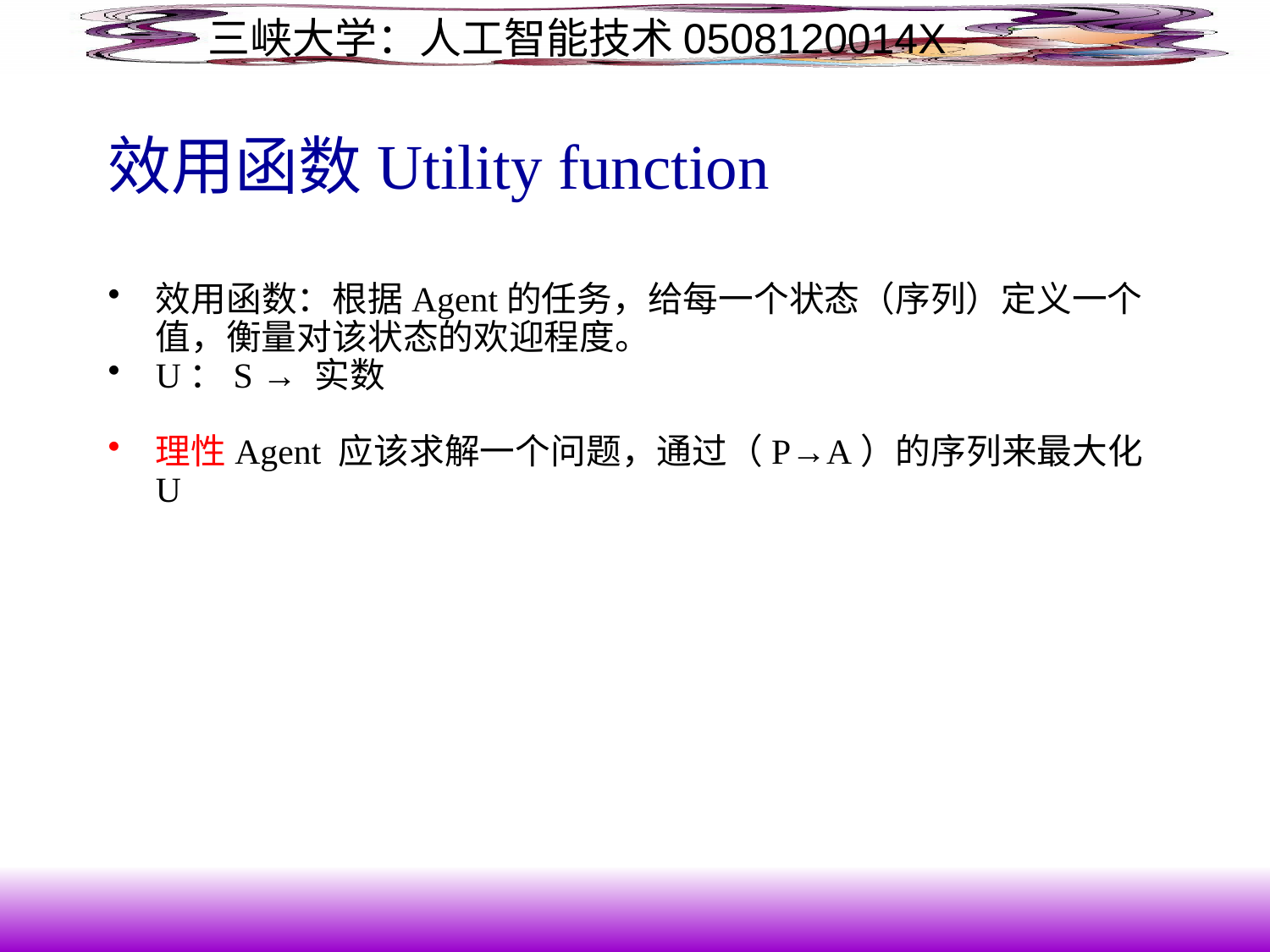

# 效用函数Utility function
效用函数：根据Agent的任务，给每一个状态（序列）定义一个值，衡量对该状态的欢迎程度。
U：S → 实数

理性Agent 应该求解一个问题，通过（P→A）的序列来最大化U